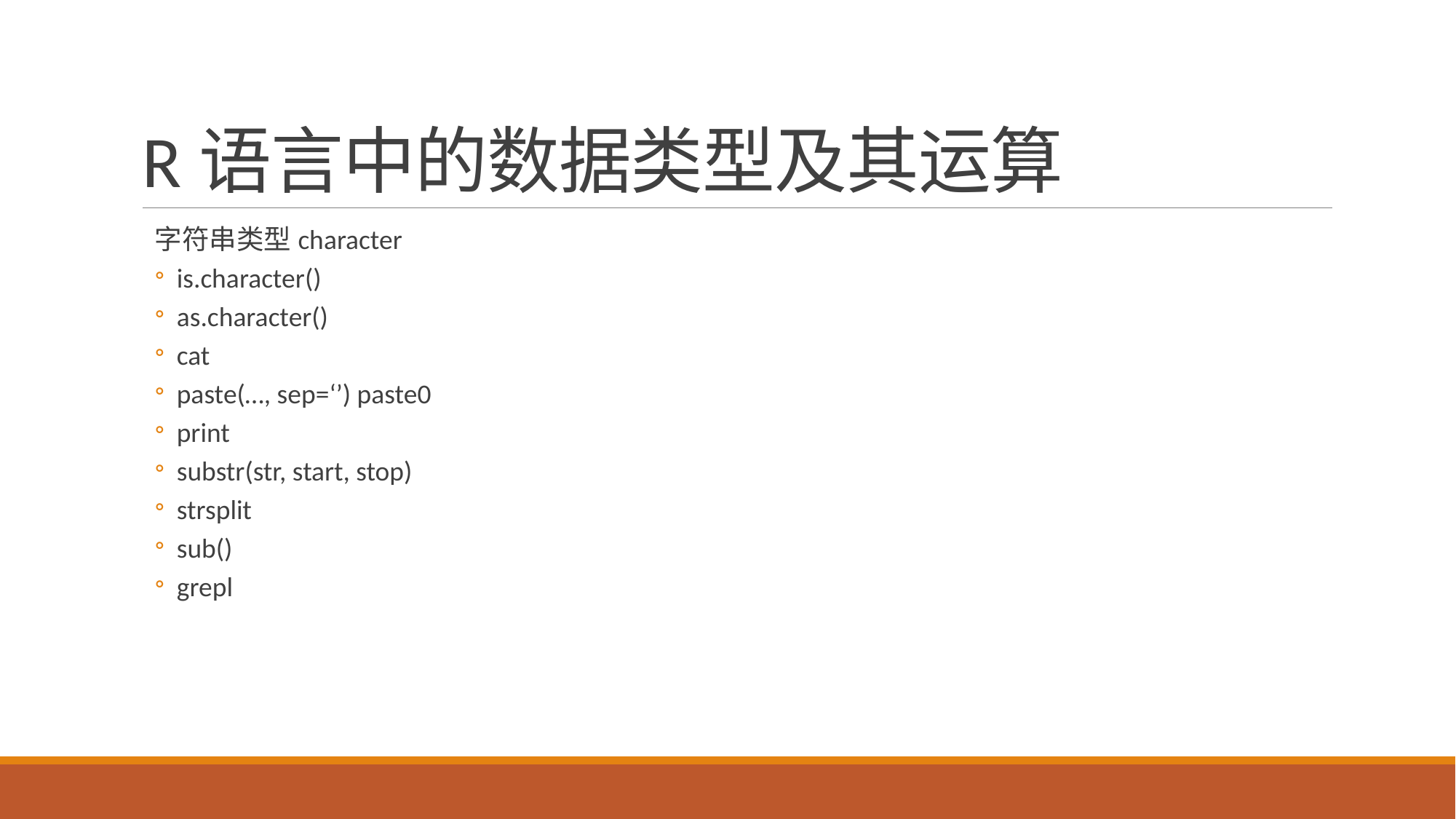

# R语言中的数据类型及其运算
字符串类型character
is.character()
as.character()
cat
paste(…, sep=‘’) paste0
print
substr(str, start, stop)
strsplit
sub()
grepl